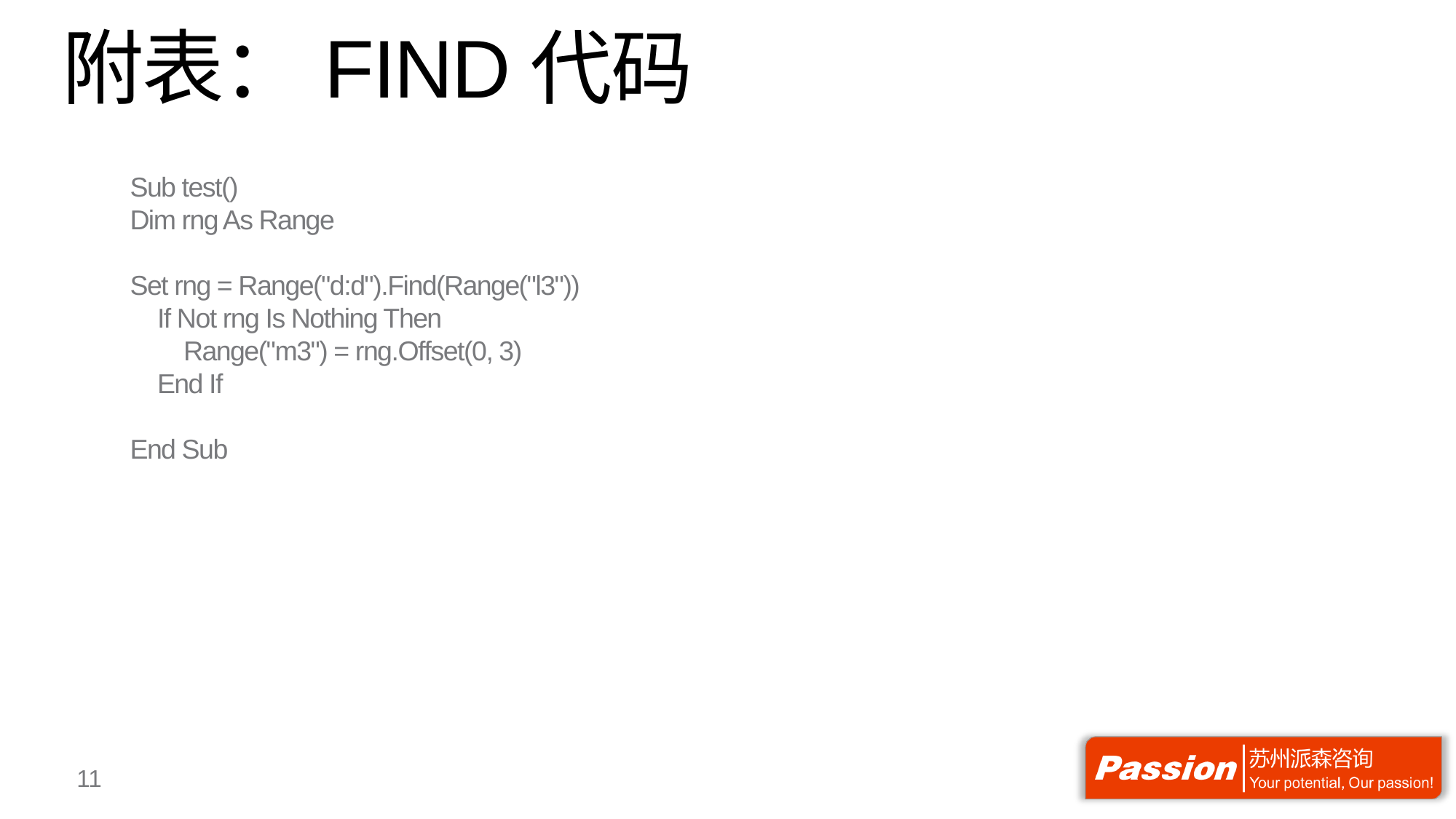

# 附表：FIND代码
Sub test()
Dim rng As Range

Set rng = Range("d:d").Find(Range("l3"))
    If Not rng Is Nothing Then
        Range("m3") = rng.Offset(0, 3)
    End If

End Sub
11